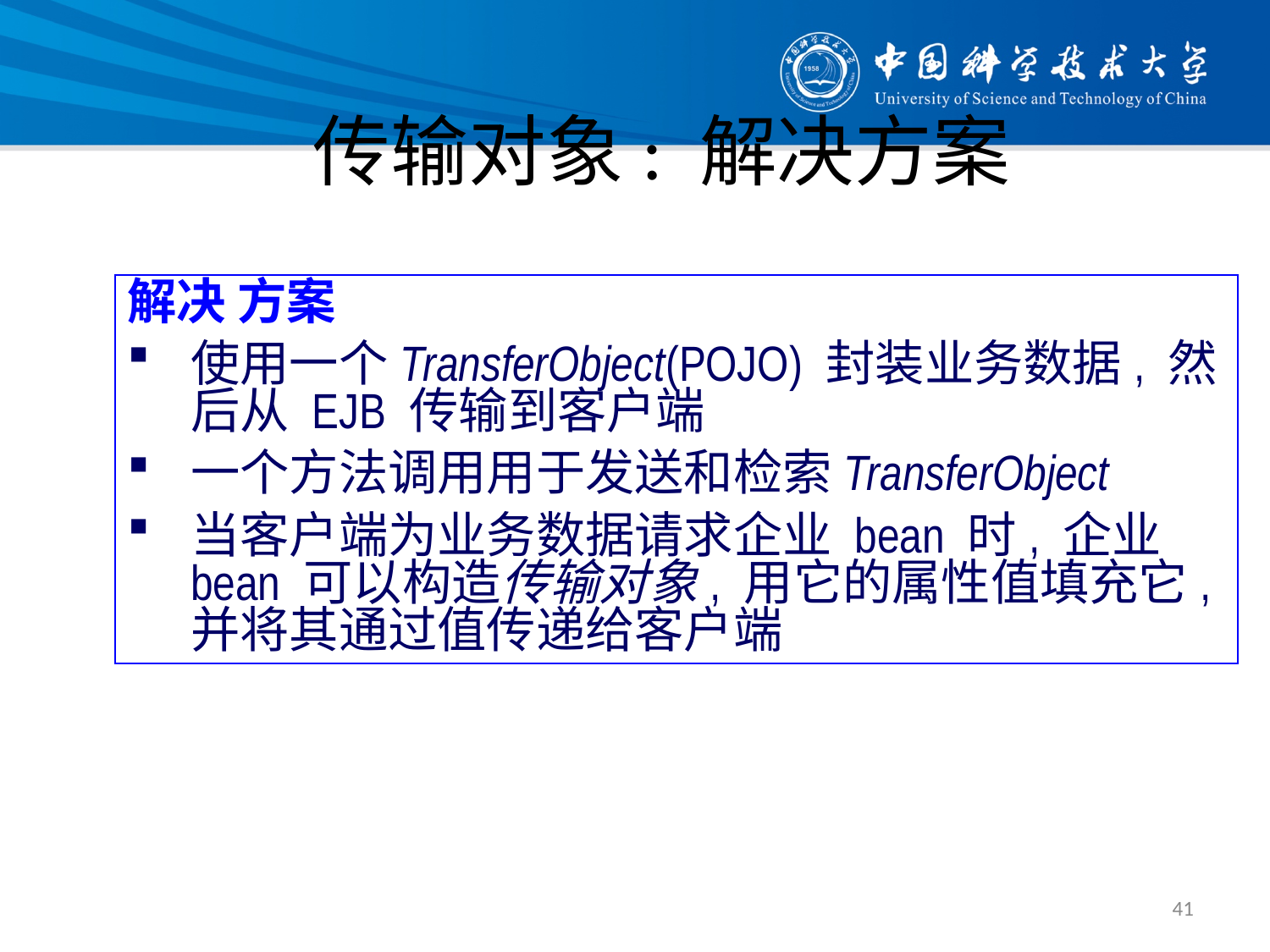

# 传输对象: 解决方案
解决 方案
使用一个TransferObject(POJO) 封装业务数据, 然后从 EJB 传输到客户端
一个方法调用用于发送和检索TransferObject
当客户端为业务数据请求企业 bean 时, 企业 bean 可以构造传输对象, 用它的属性值填充它, 并将其通过值传递给客户端
41